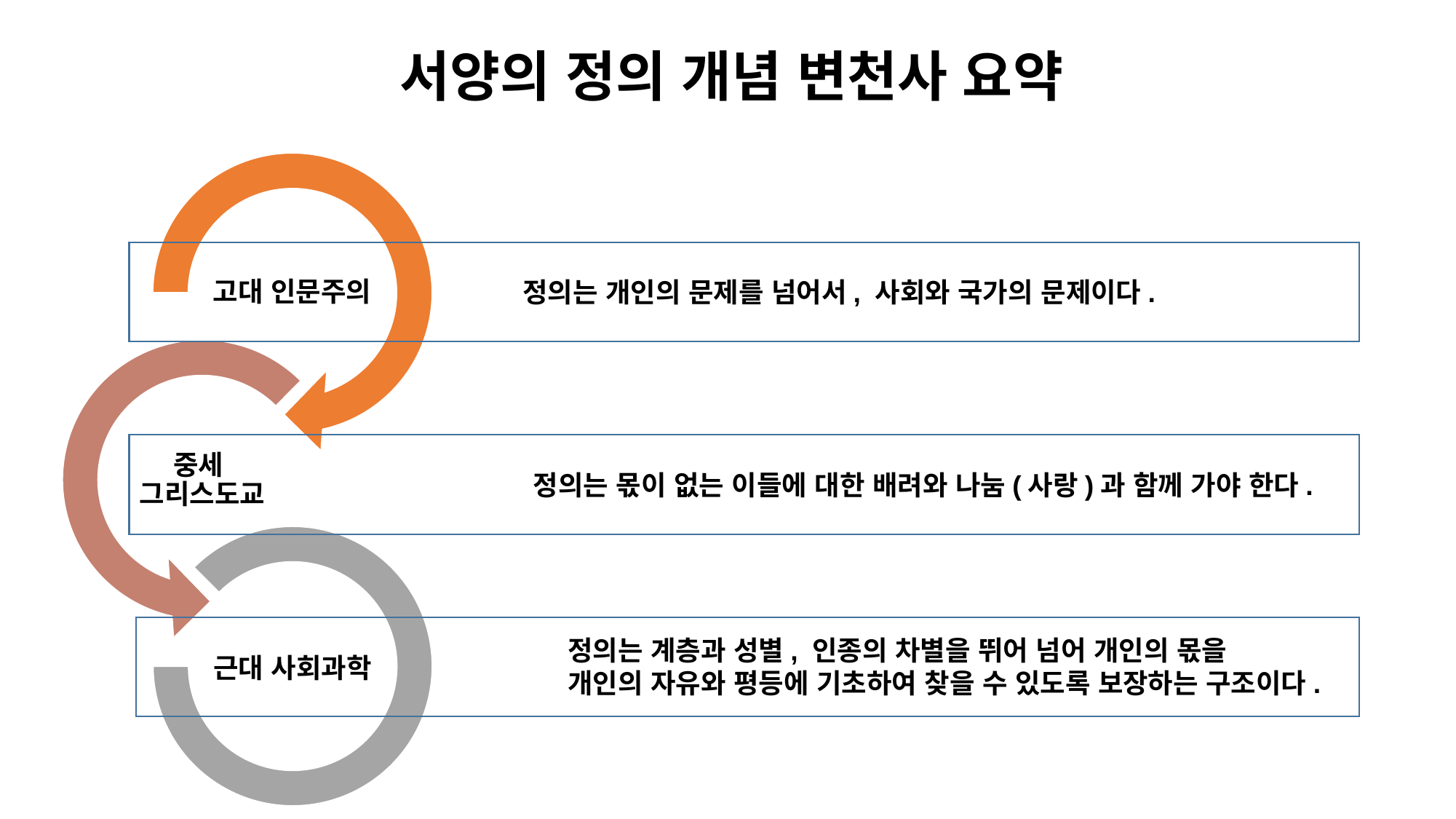

# 서양의 정의 개념 변천사 요약
고대 인문주의
중세
그리스도교
근대 사회과학

정의는 개인의 문제를 넘어서, 사회와 국가의 문제이다.

정의는 몫이 없는 이들에 대한 배려와 나눔(사랑)과 함께 가야 한다.

정의는 계층과 성별, 인종의 차별을 뛰어 넘어 개인의 몫을
개인의 자유와 평등에 기초하여 찾을 수 있도록 보장하는 구조이다.